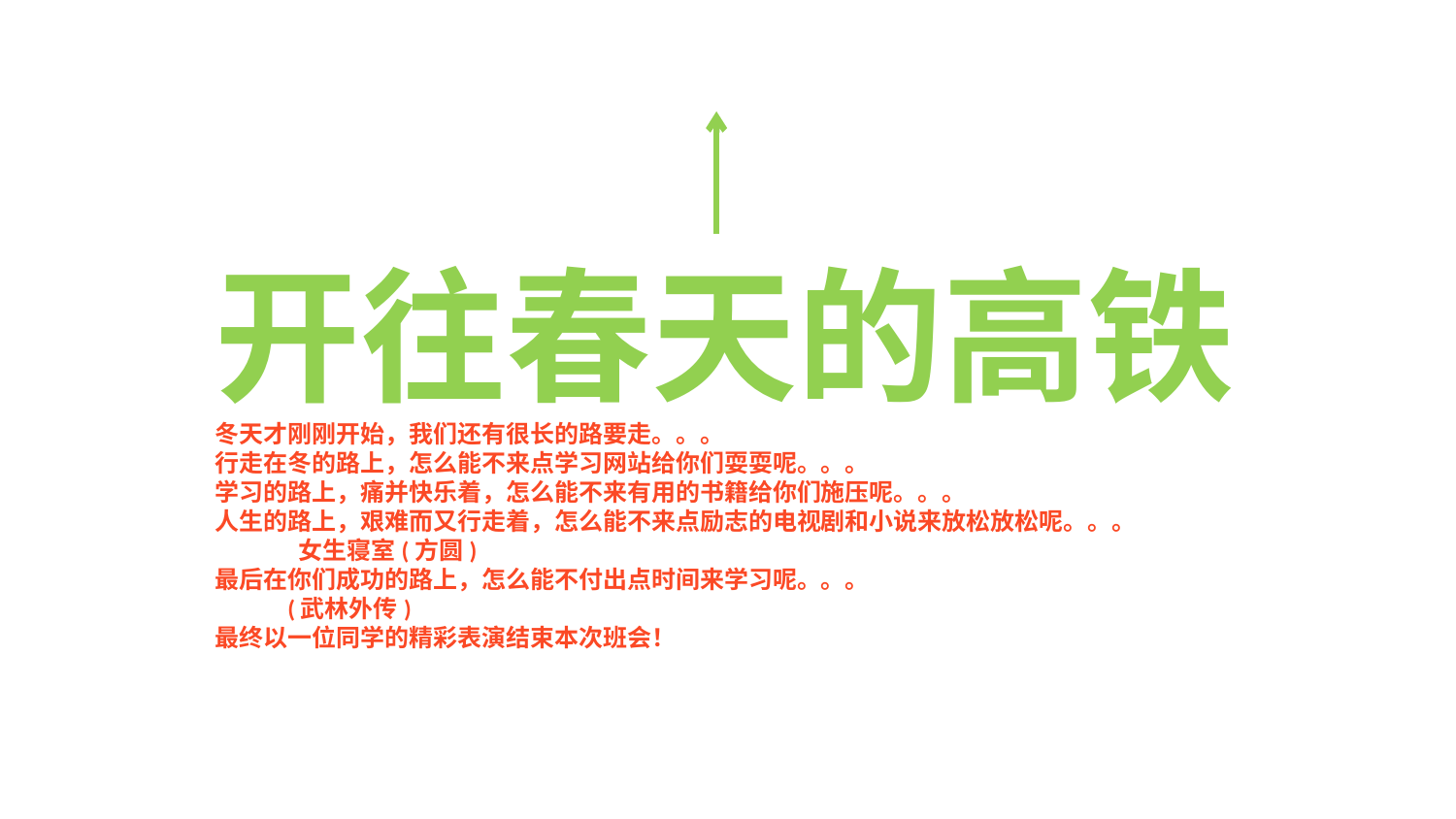

开往春天的高铁
冬天才刚刚开始，我们还有很长的路要走。。。
行走在冬的路上，怎么能不来点学习网站给你们耍耍呢。。。
学习的路上，痛并快乐着，怎么能不来有用的书籍给你们施压呢。。。
人生的路上，艰难而又行走着，怎么能不来点励志的电视剧和小说来放松放松呢。。。
              女生寝室(方圆)
最后在你们成功的路上，怎么能不付出点时间来学习呢。。。
(武林外传)
最终以一位同学的精彩表演结束本次班会！